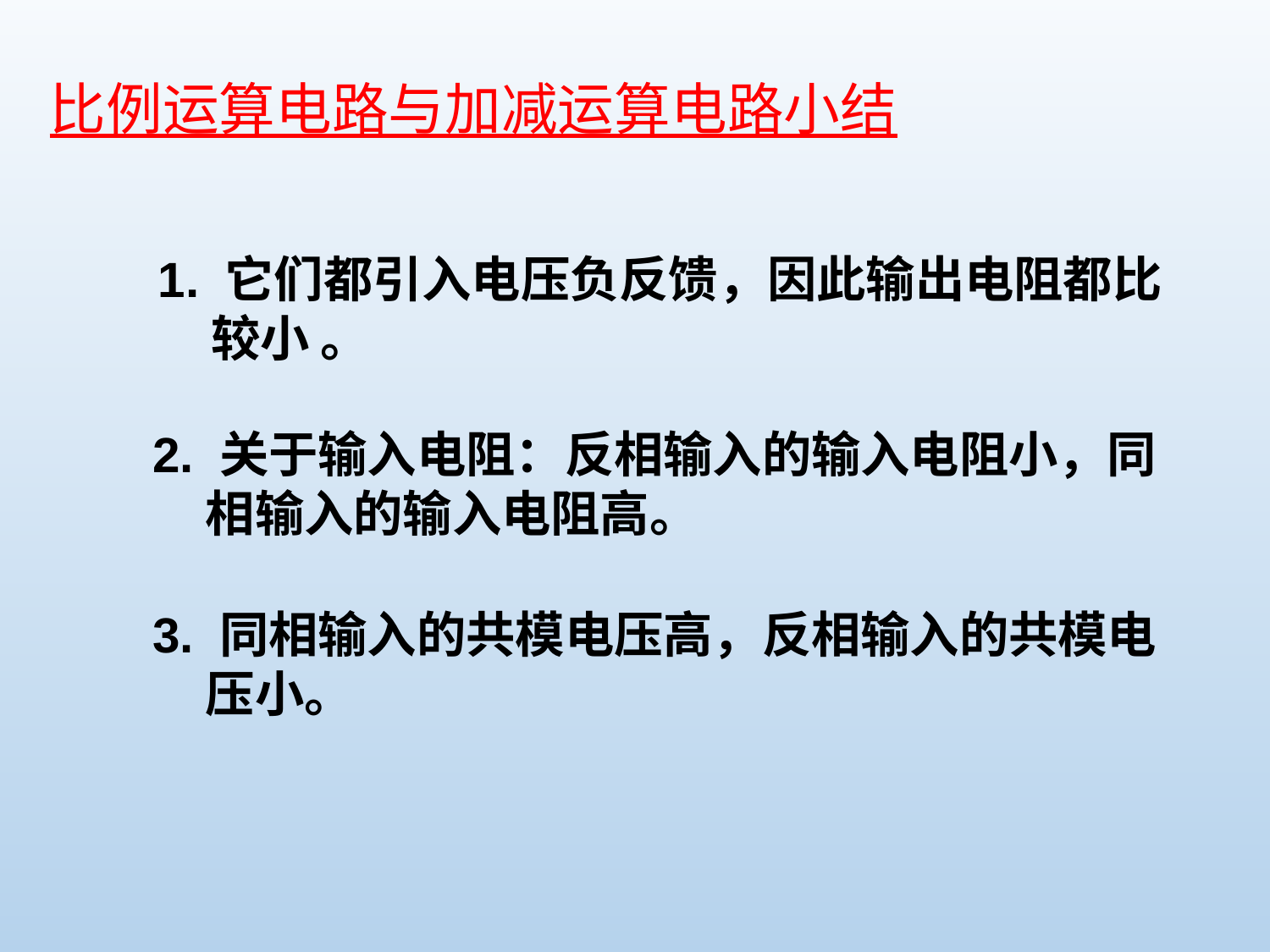

比例运算电路与加减运算电路小结
1. 它们都引入电压负反馈，因此输出电阻都比较小 。

2. 关于输入电阻：反相输入的输入电阻小，同相输入的输入电阻高。

3. 同相输入的共模电压高，反相输入的共模电压小。

65